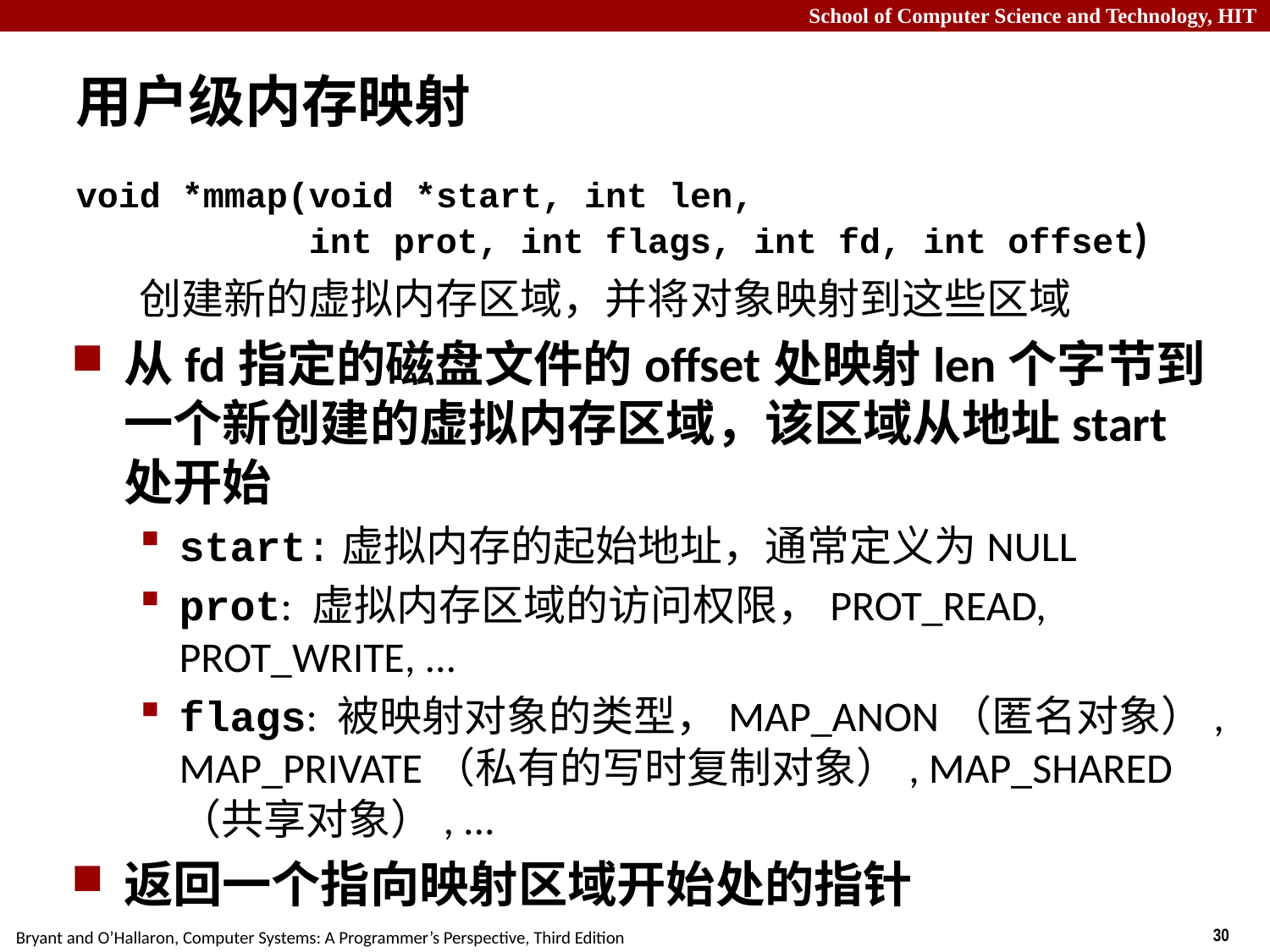

用户级内存映射
void *mmap(void *start, int len,
           int prot, int flags, int fd, int offset)
创建新的虚拟内存区域，并将对象映射到这些区域
从fd指定的磁盘文件的offset处映射len个字节到一个新创建的虚拟内存区域，该区域从地址start处开始
start:虚拟内存的起始地址，通常定义为NULL
prot: 虚拟内存区域的访问权限，PROT_READ, PROT_WRITE, ...
flags: 被映射对象的类型，MAP_ANON（匿名对象）, MAP_PRIVATE（私有的写时复制对象）, MAP_SHARED（共享对象）, ...
返回一个指向映射区域开始处的指针